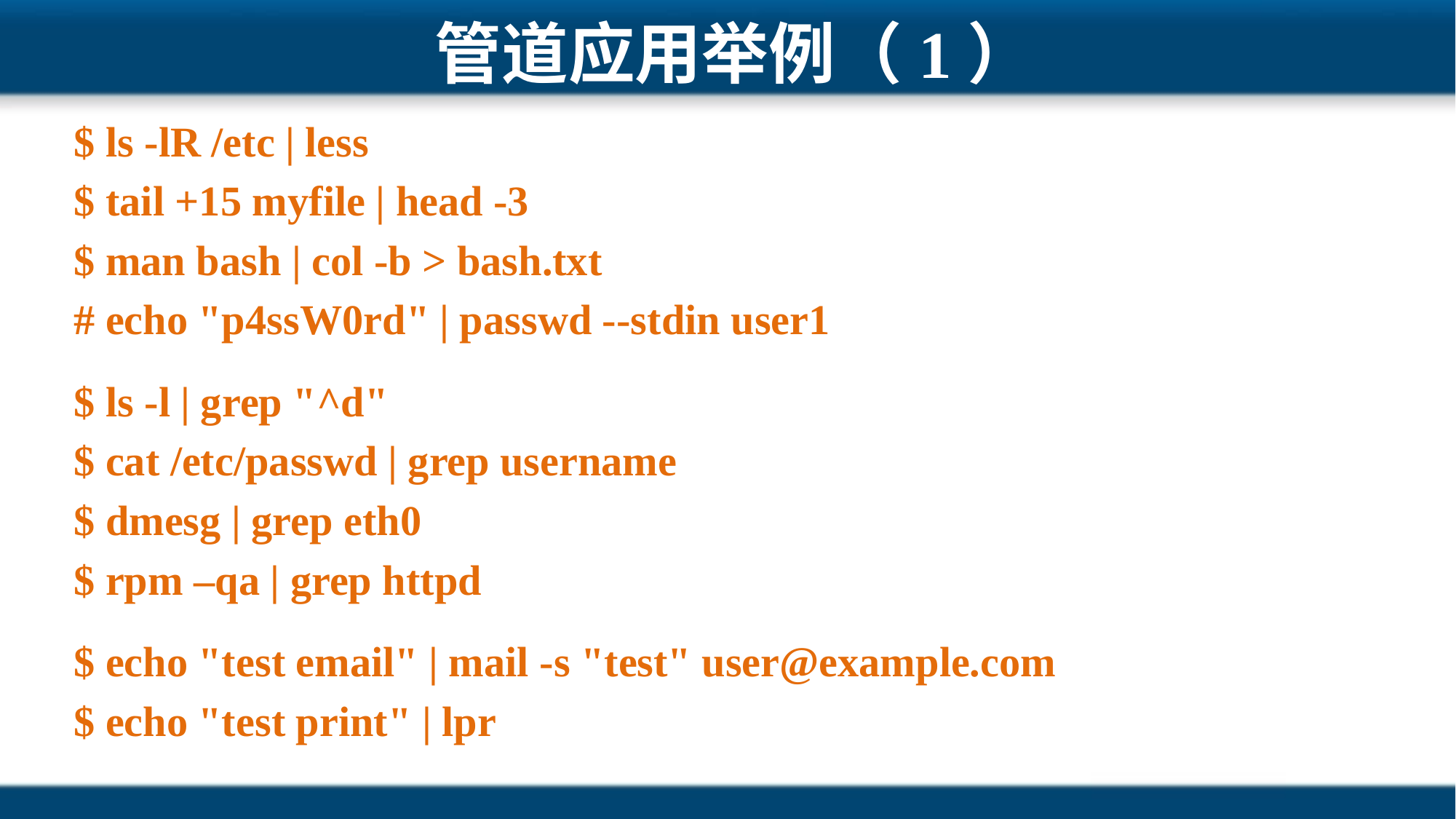

# 管道应用举例（1）
$ ls -lR /etc | less
$ tail +15 myfile | head -3
$ man bash | col -b > bash.txt
# echo "p4ssW0rd" | passwd --stdin user1

$ ls -l | grep "^d"
$ cat /etc/passwd | grep username
$ dmesg | grep eth0
$ rpm –qa | grep httpd

$ echo "test email" | mail -s "test" user@example.com
$ echo "test print" | lpr